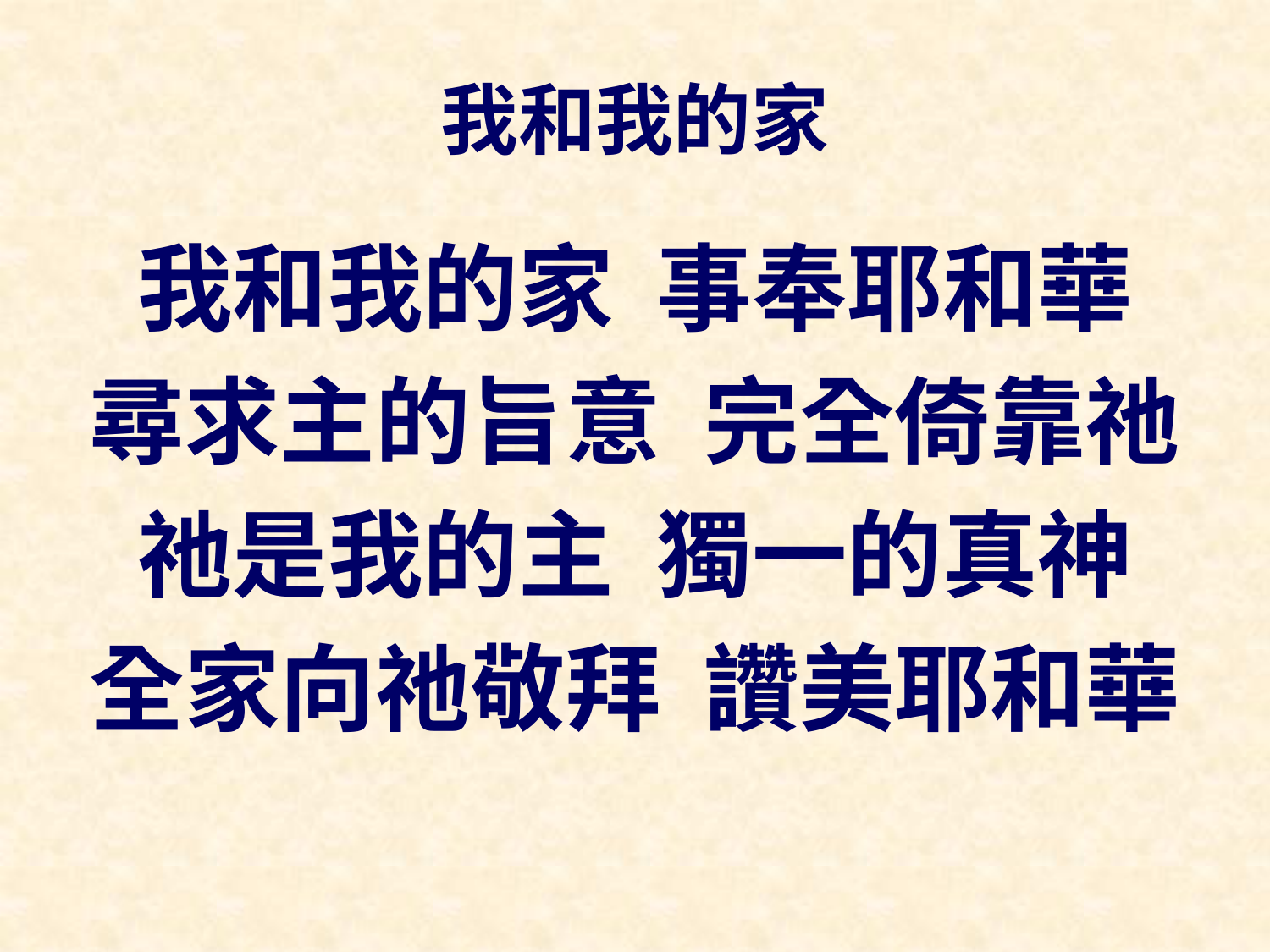

# 我和我的家
我和我的家  事奉耶和華
尋求主的旨意  完全倚靠祂
祂是我的主  獨一的真神
全家向祂敬拜  讚美耶和華